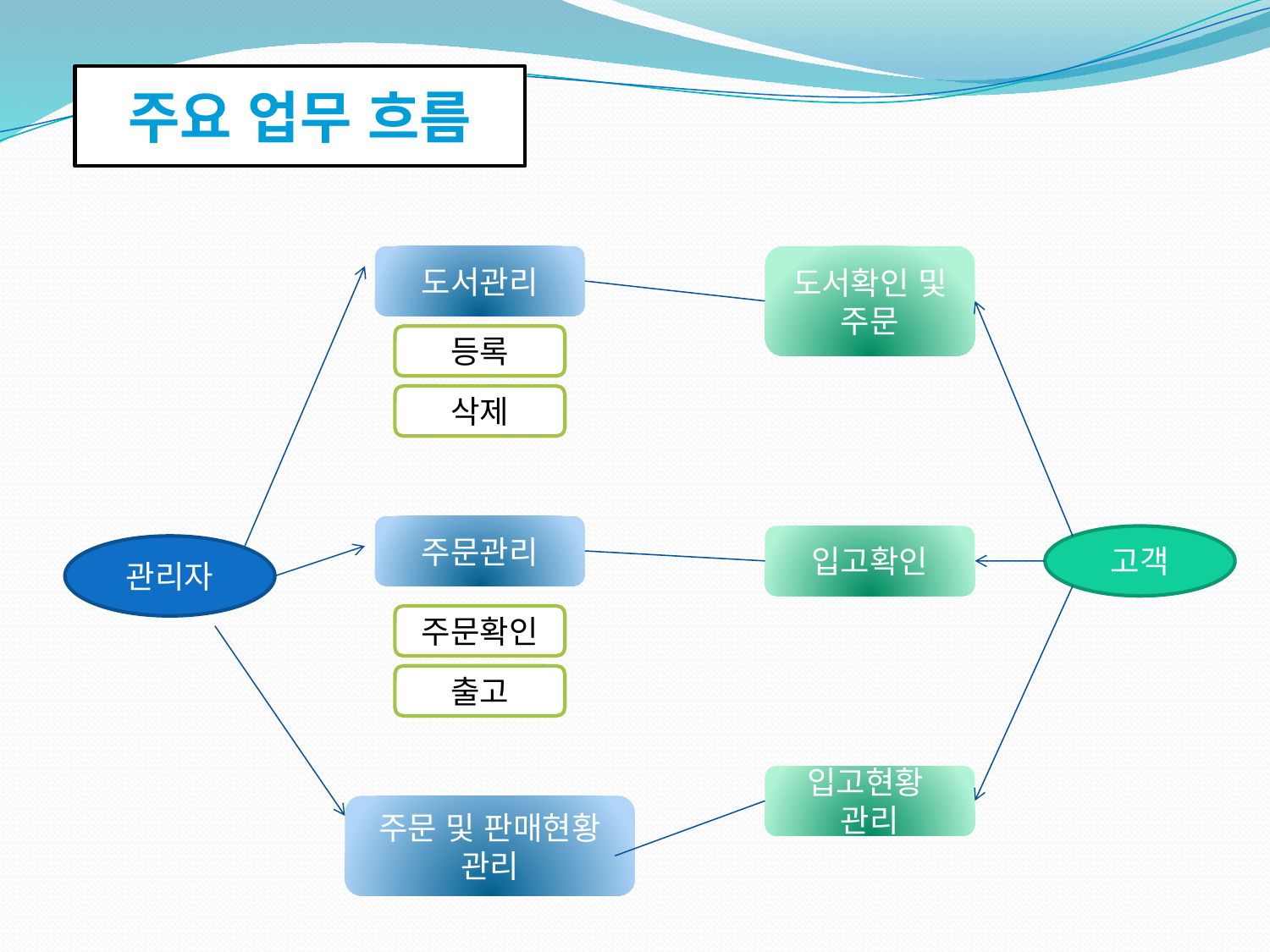

주요 업무 흐름
도서관리
도서확인 및 주문
등록
삭제
주문관리
입고확인
고객
관리자
주문확인
출고
입고현황
관리
주문 및 판매현황 관리